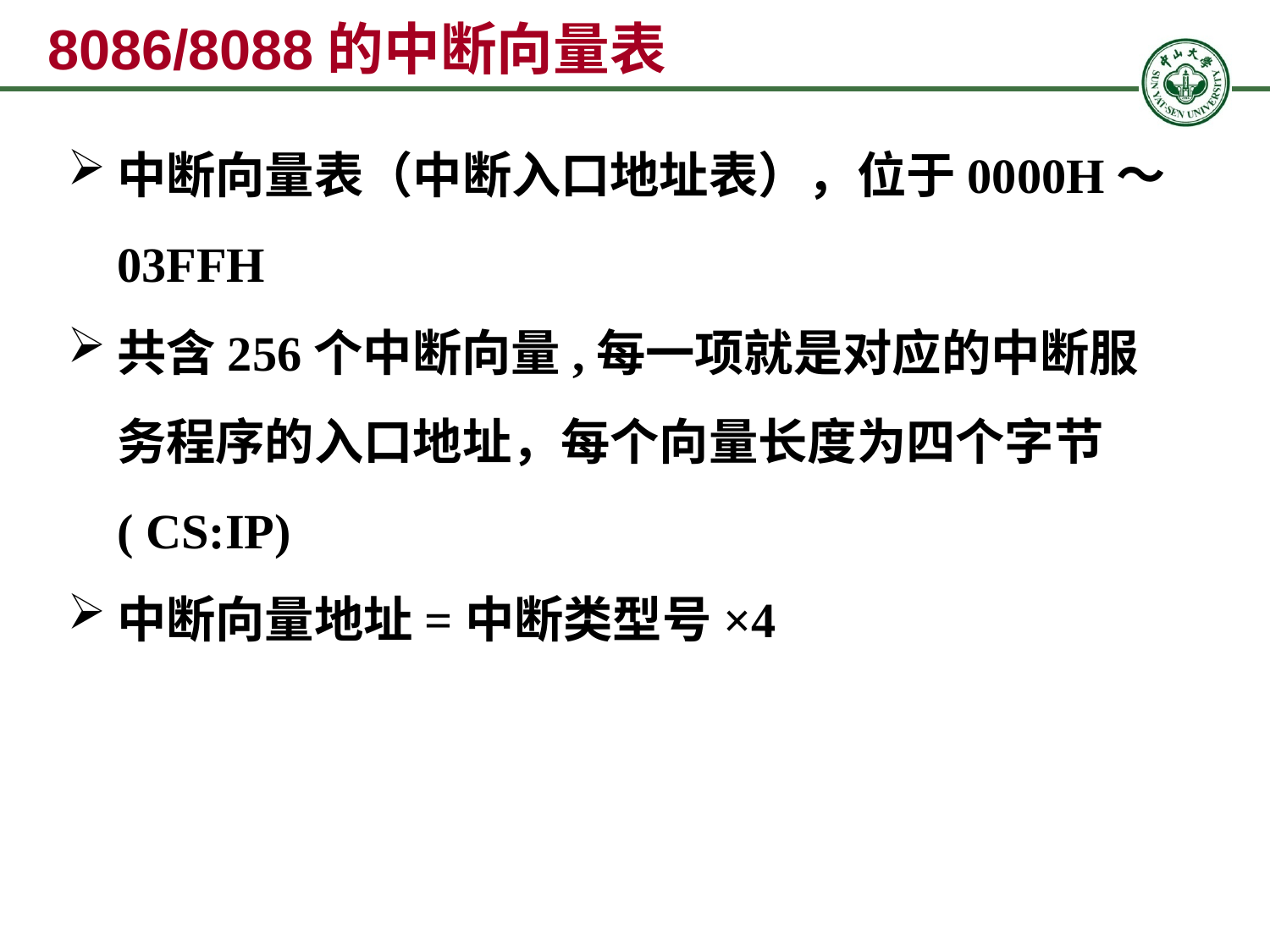

# 8086/8088的中断向量表
中断向量表（中断入口地址表），位于0000H～03FFH
共含256个中断向量,每一项就是对应的中断服务程序的入口地址，每个向量长度为四个字节( CS:IP)
中断向量地址=中断类型号×4